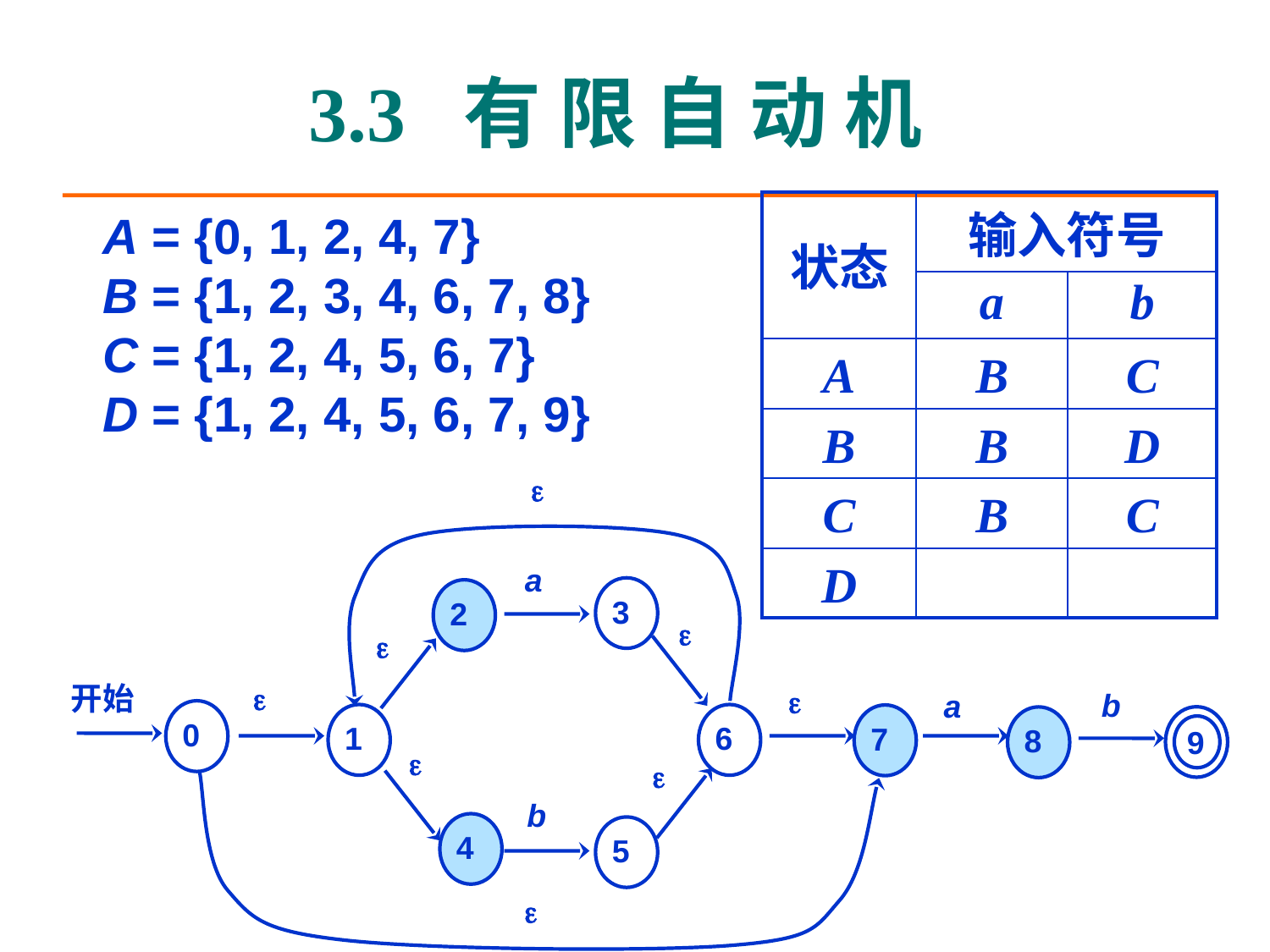

3.3  有 限 自 动 机
|  | 输入符号 |  |
| --- | --- | --- |
|  | a | b |
| A | B | C |
| B | B | D |
| C | B | C |
| D |  |  |
A = {0, 1, 2, 4, 7}
B = {1, 2, 3, 4, 6, 7, 8}
C = {1, 2, 4, 5, 6, 7}
D = {1, 2, 4, 5, 6, 7, 9}
状态
ε

a
3
2
ε

ε

ε
开始
ε
b
a
0
1
6
7

9
8

ε
ε

b
4
5

ε